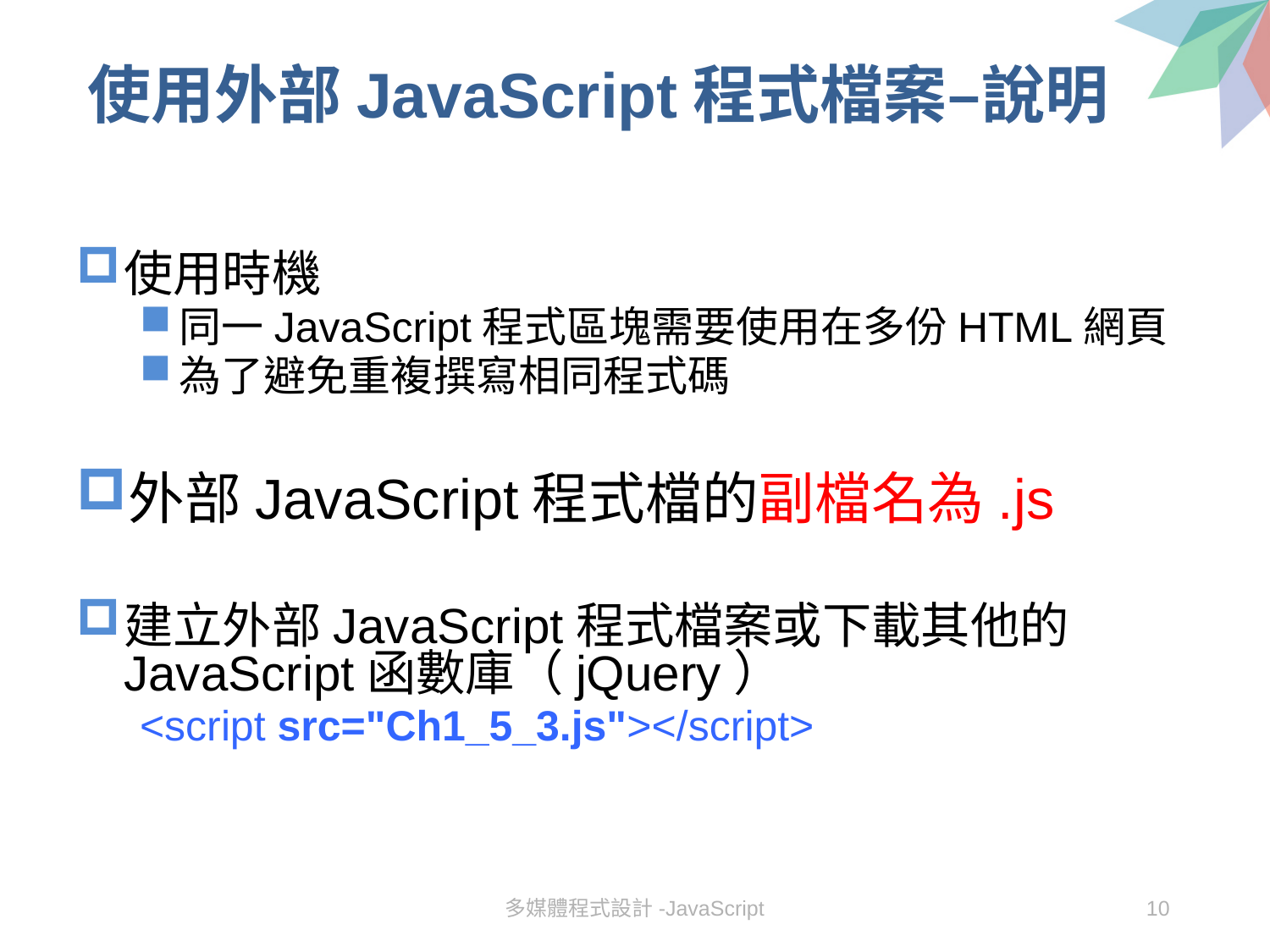

# 使用外部JavaScript程式檔案–說明
使用時機
同一JavaScript程式區塊需要使用在多份HTML網頁
為了避免重複撰寫相同程式碼

外部JavaScript程式檔的副檔名為.js

建立外部JavaScript程式檔案或下載其他的JavaScript函數庫（jQuery）
<script src="Ch1_5_3.js"></script>
多媒體程式設計-JavaScript
10